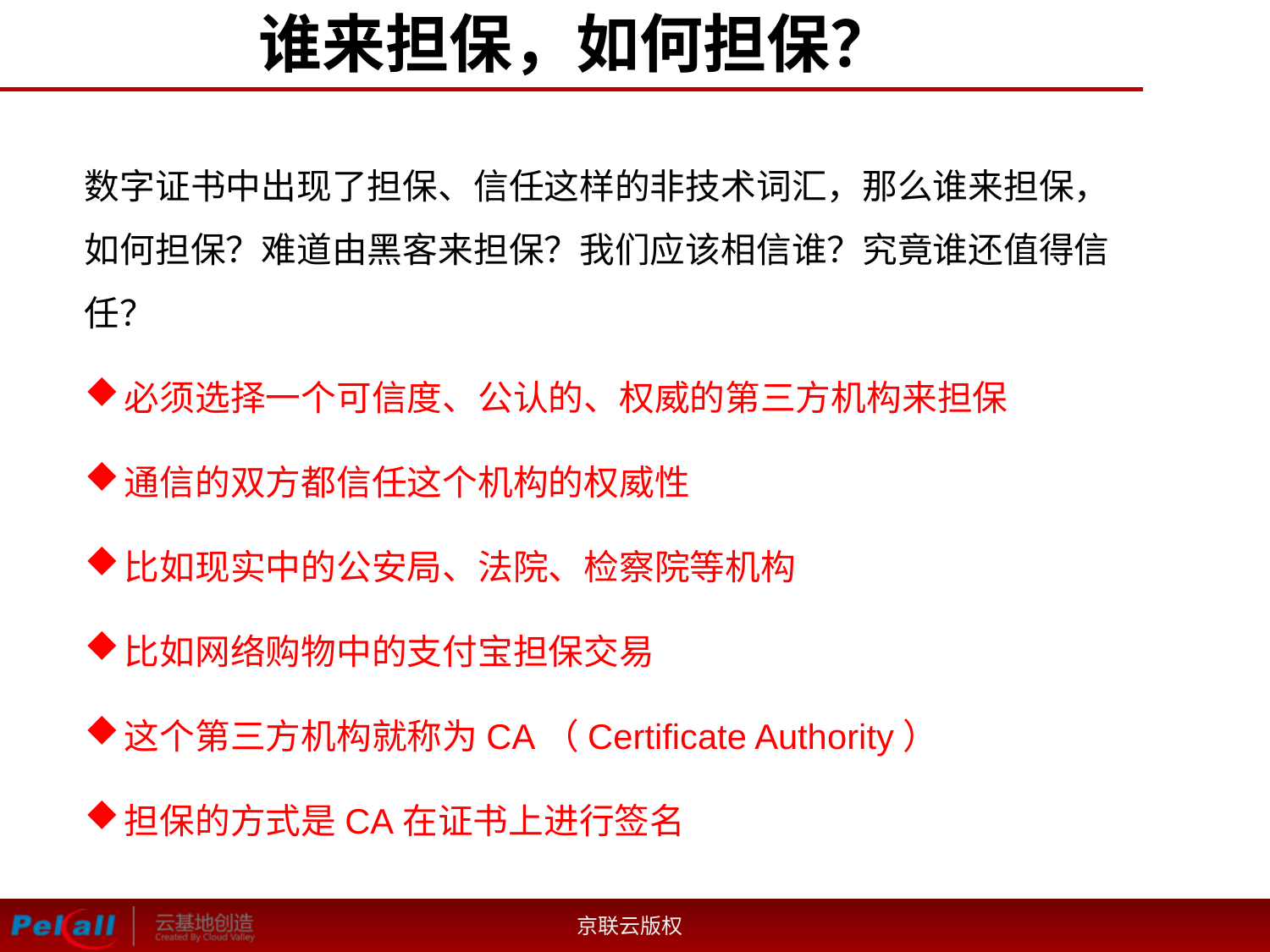

# 谁来担保，如何担保？
数字证书中出现了担保、信任这样的非技术词汇，那么谁来担保，如何担保？难道由黑客来担保？我们应该相信谁？究竟谁还值得信任？
必须选择一个可信度、公认的、权威的第三方机构来担保
通信的双方都信任这个机构的权威性
比如现实中的公安局、法院、检察院等机构
比如网络购物中的支付宝担保交易
这个第三方机构就称为CA（Certificate Authority）
担保的方式是CA在证书上进行签名